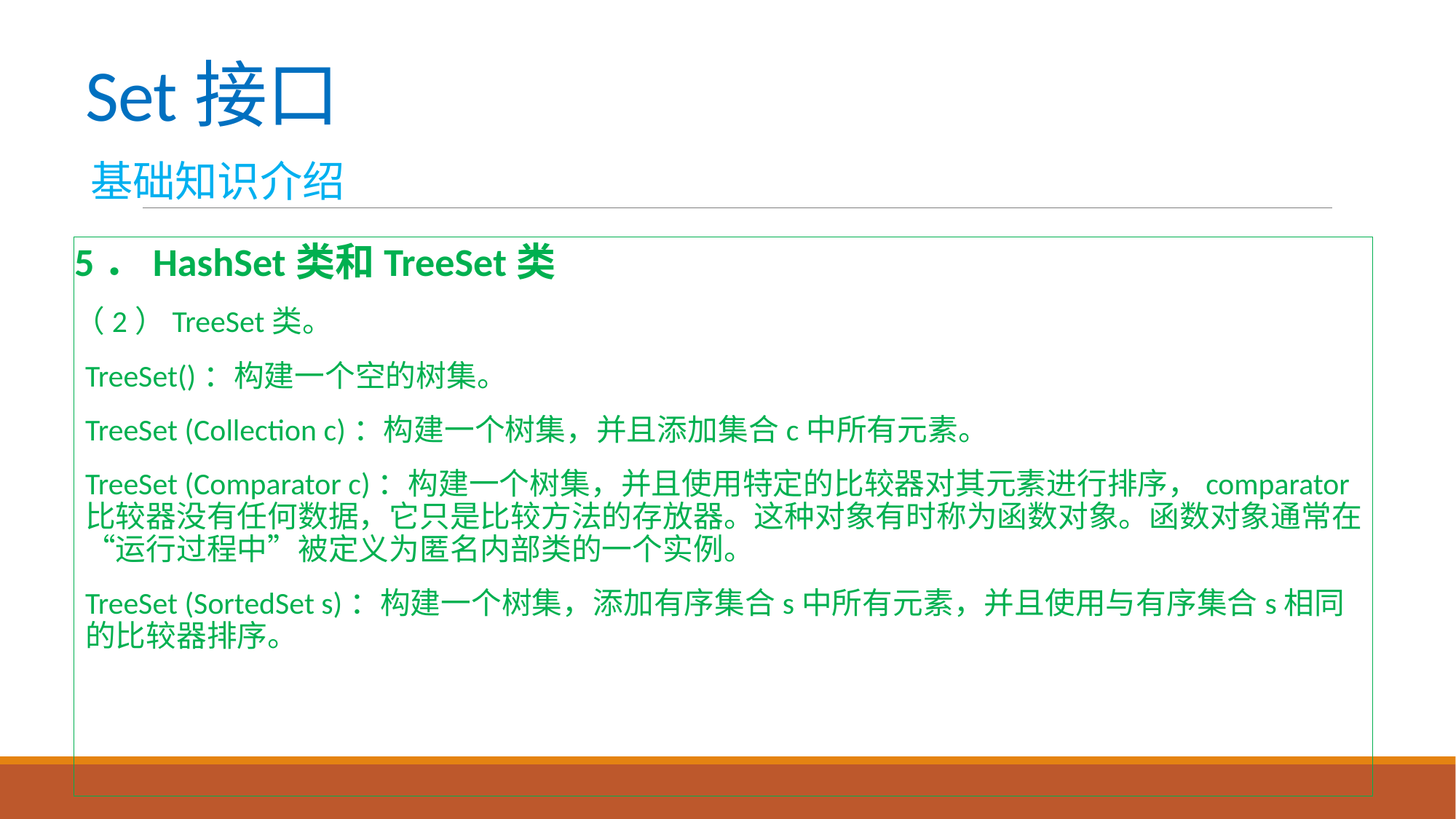

# Set接口
基础知识介绍
5．HashSet类和TreeSet类
（2）TreeSet类。
TreeSet()：构建一个空的树集。
TreeSet (Collection c)：构建一个树集，并且添加集合c中所有元素。
TreeSet (Comparator c)：构建一个树集，并且使用特定的比较器对其元素进行排序，comparator比较器没有任何数据，它只是比较方法的存放器。这种对象有时称为函数对象。函数对象通常在“运行过程中”被定义为匿名内部类的一个实例。
TreeSet (SortedSet s)：构建一个树集，添加有序集合s中所有元素，并且使用与有序集合s相同的比较器排序。